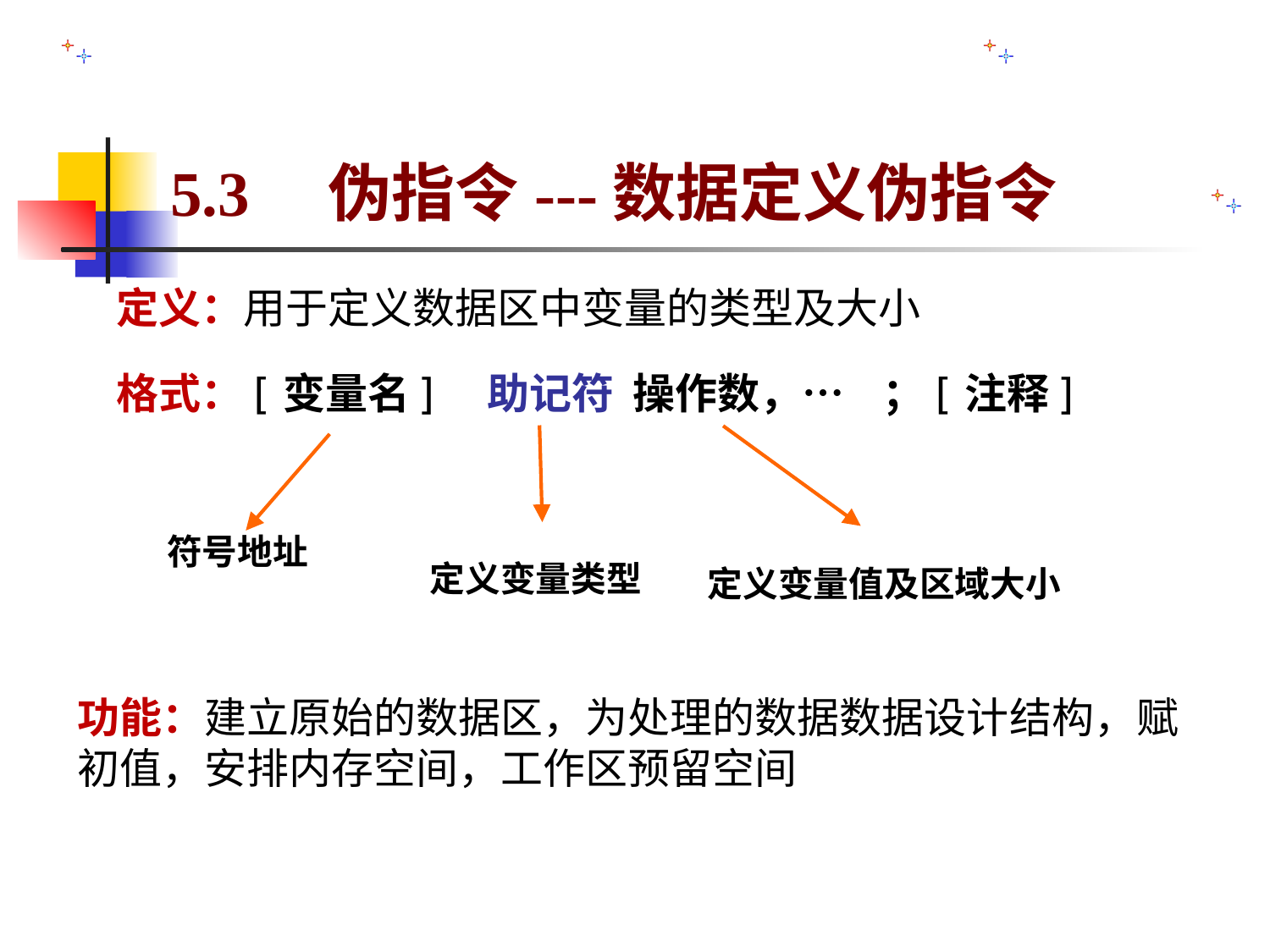

# 5.3    伪指令---数据定义伪指令
 定义：用于定义数据区中变量的类型及大小
 格式：[变量名]   助记符  操作数，…    ；[注释]

符号地址
定义变量类型
定义变量值及区域大小
功能：建立原始的数据区，为处理的数据数据设计结构，赋初值，安排内存空间，工作区预留空间